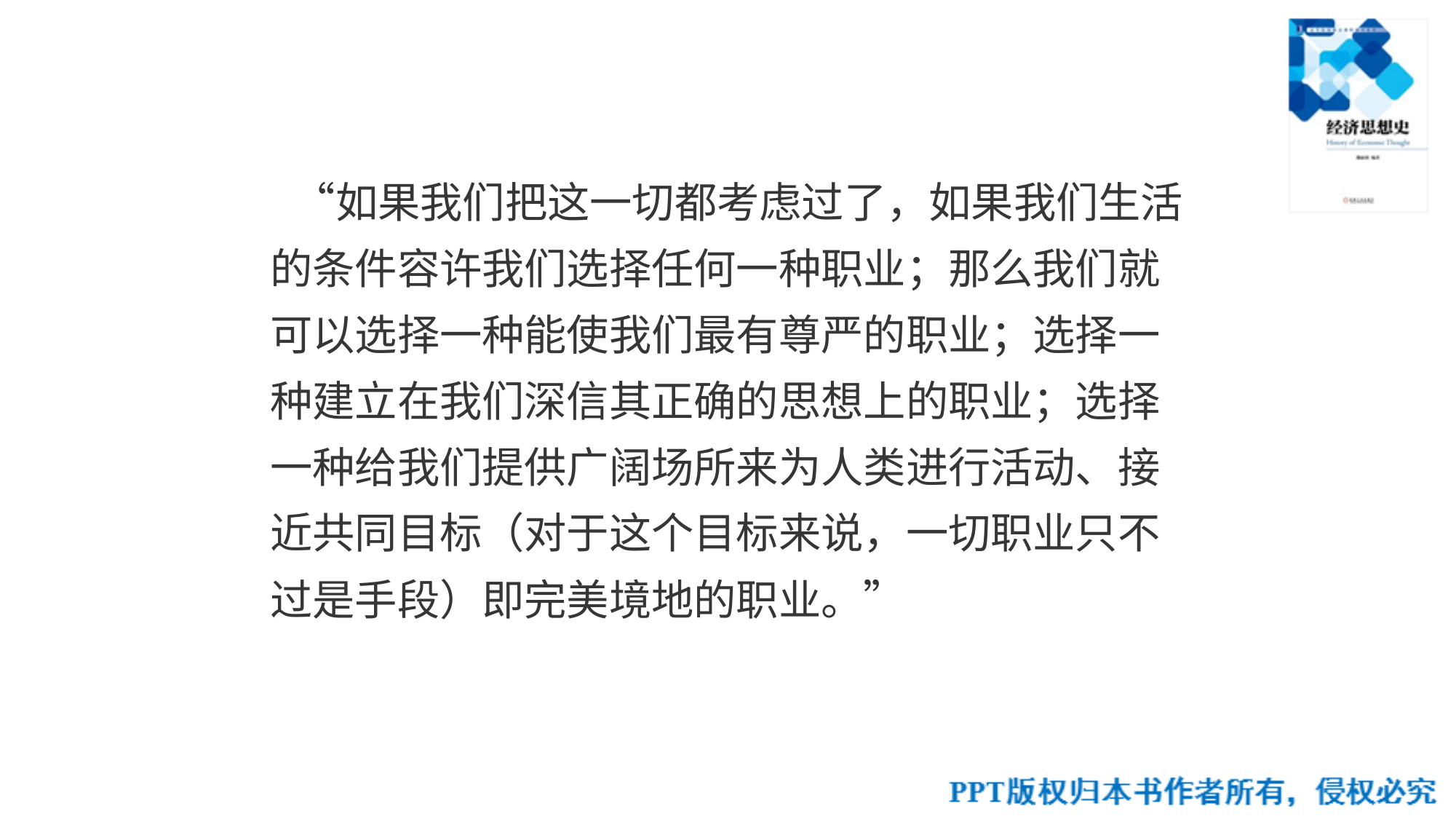

“如果我们把这一切都考虑过了，如果我们生活的条件容许我们选择任何一种职业；那么我们就可以选择一种能使我们最有尊严的职业；选择一种建立在我们深信其正确的思想上的职业；选择一种给我们提供广阔场所来为人类进行活动、接近共同目标（对于这个目标来说，一切职业只不过是手段）即完美境地的职业。”